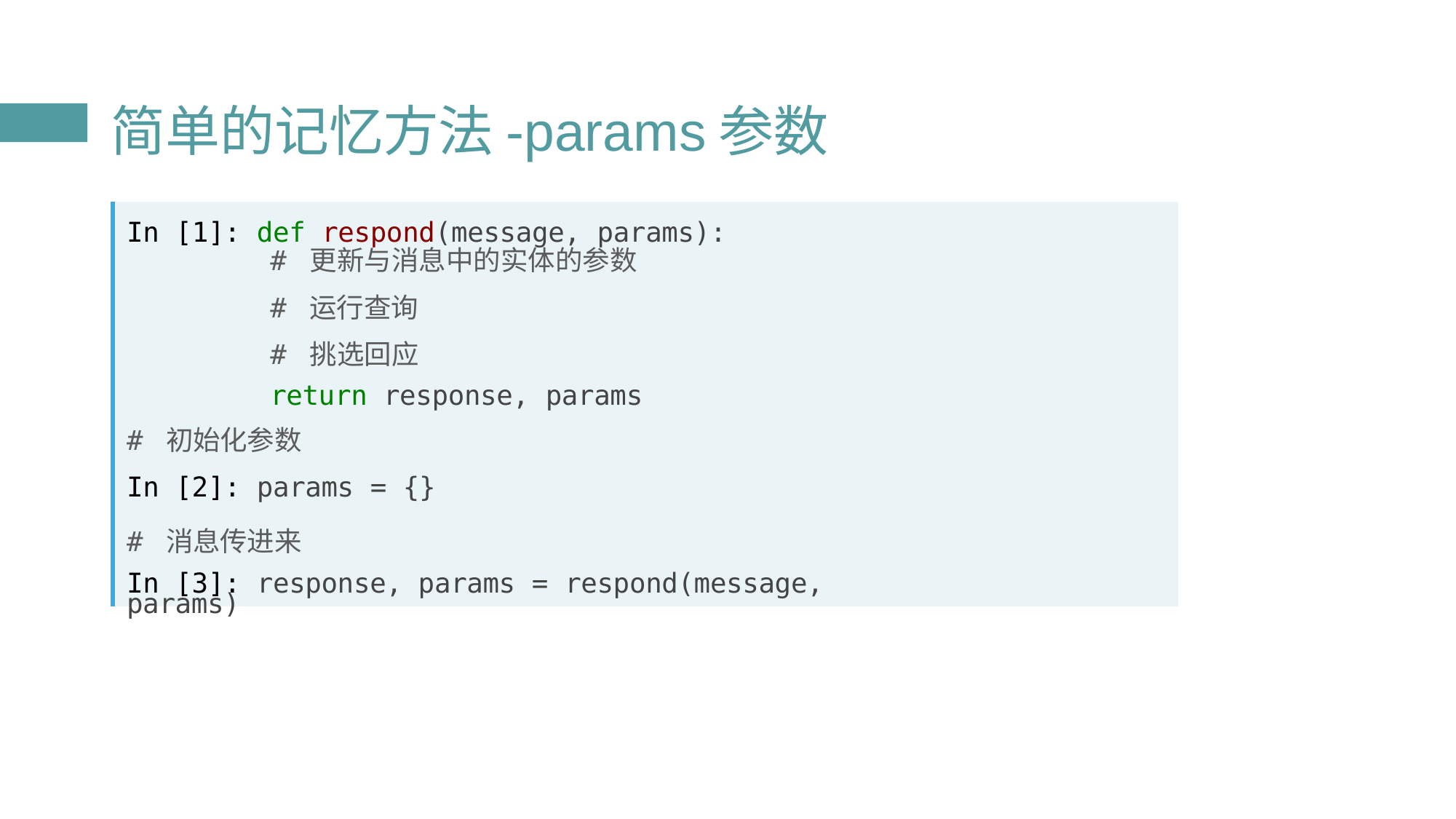

# 简单的记忆方法-params参数

In [1]: def respond(message, params):
# 更新与消息中的实体的参数

# 运行查询

# 挑选回应

return response, params
# 初始化参数

In [2]: params = {}

# 消息传进来

In [3]: response, params = respond(message, params)